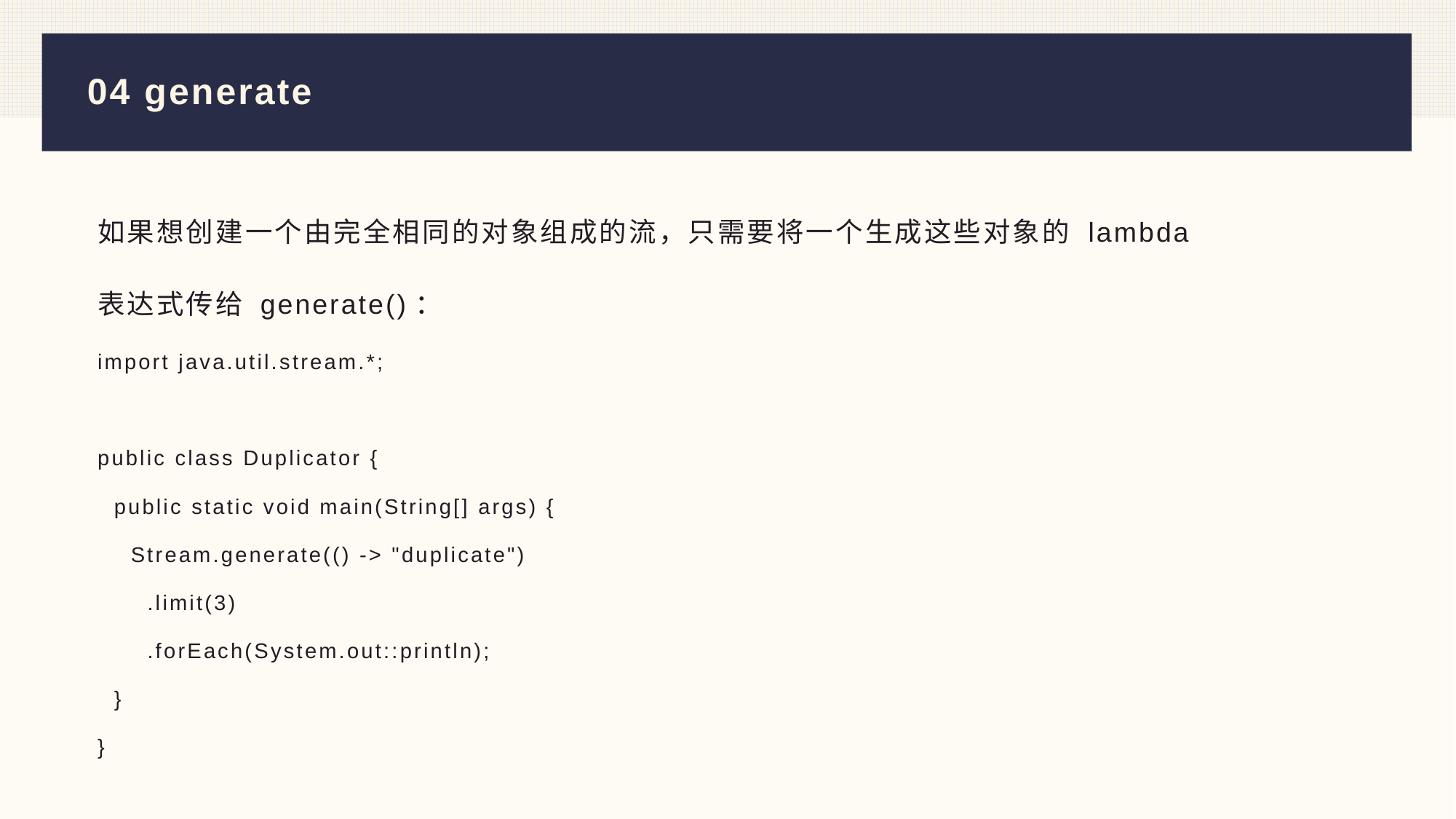

# 04 generate
如果想创建一个由完全相同的对象组成的流，只需要将一个生成这些对象的 lambda
表达式传给 generate()：
import java.util.stream.*;

public class Duplicator {
  public static void main(String[] args) {
    Stream.generate(() -> "duplicate")
      .limit(3)
      .forEach(System.out::println);
  }
}